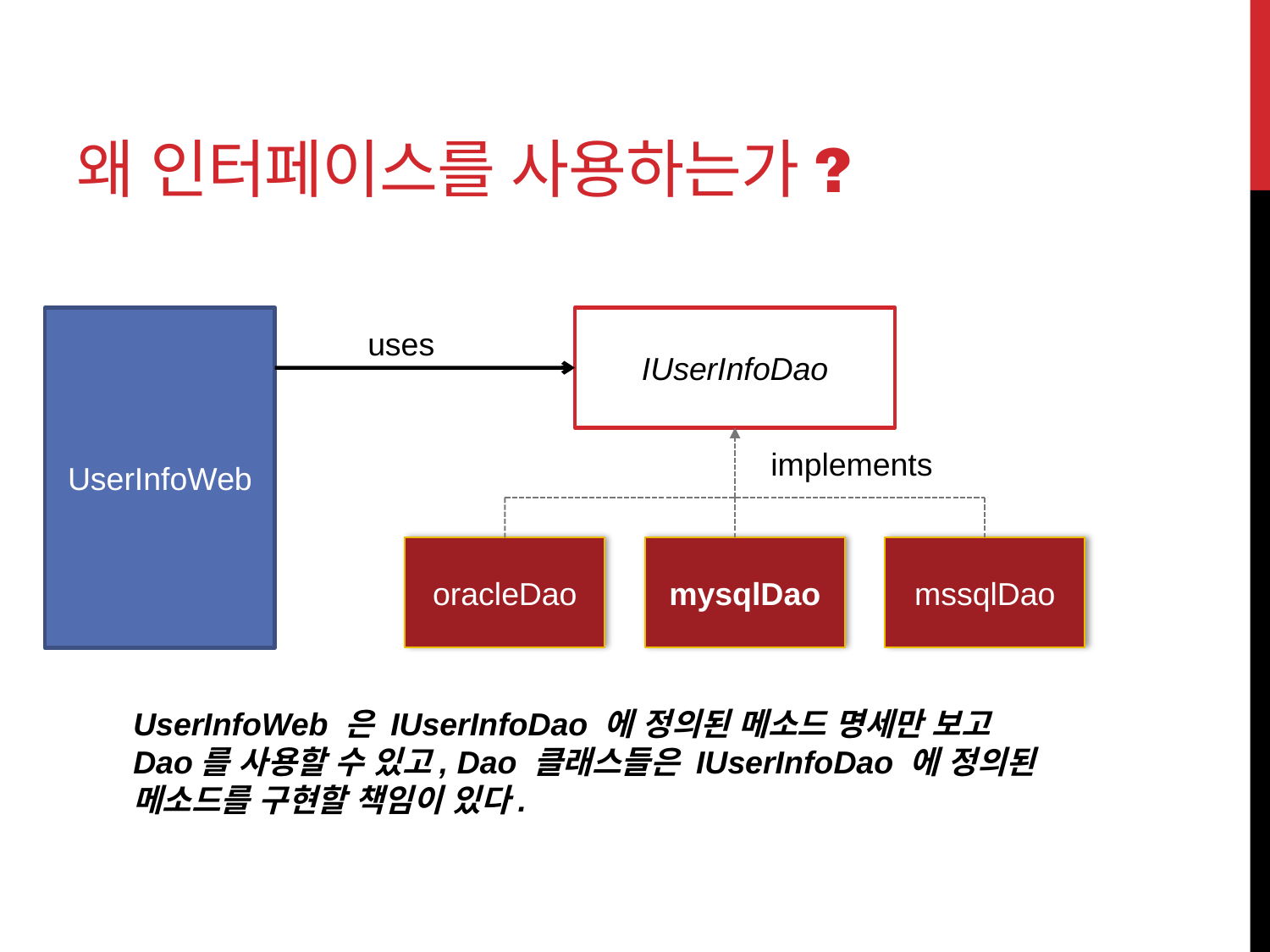

# 왜 인터페이스를 사용하는가?
UserInfoWeb
IUserInfoDao
uses
implements
oracleDao
mysqlDao
mssqlDao
UserInfoWeb 은 IUserInfoDao 에 정의된 메소드 명세만 보고
Dao를 사용할 수 있고, Dao 클래스들은 IUserInfoDao 에 정의된
메소드를 구현할 책임이 있다.